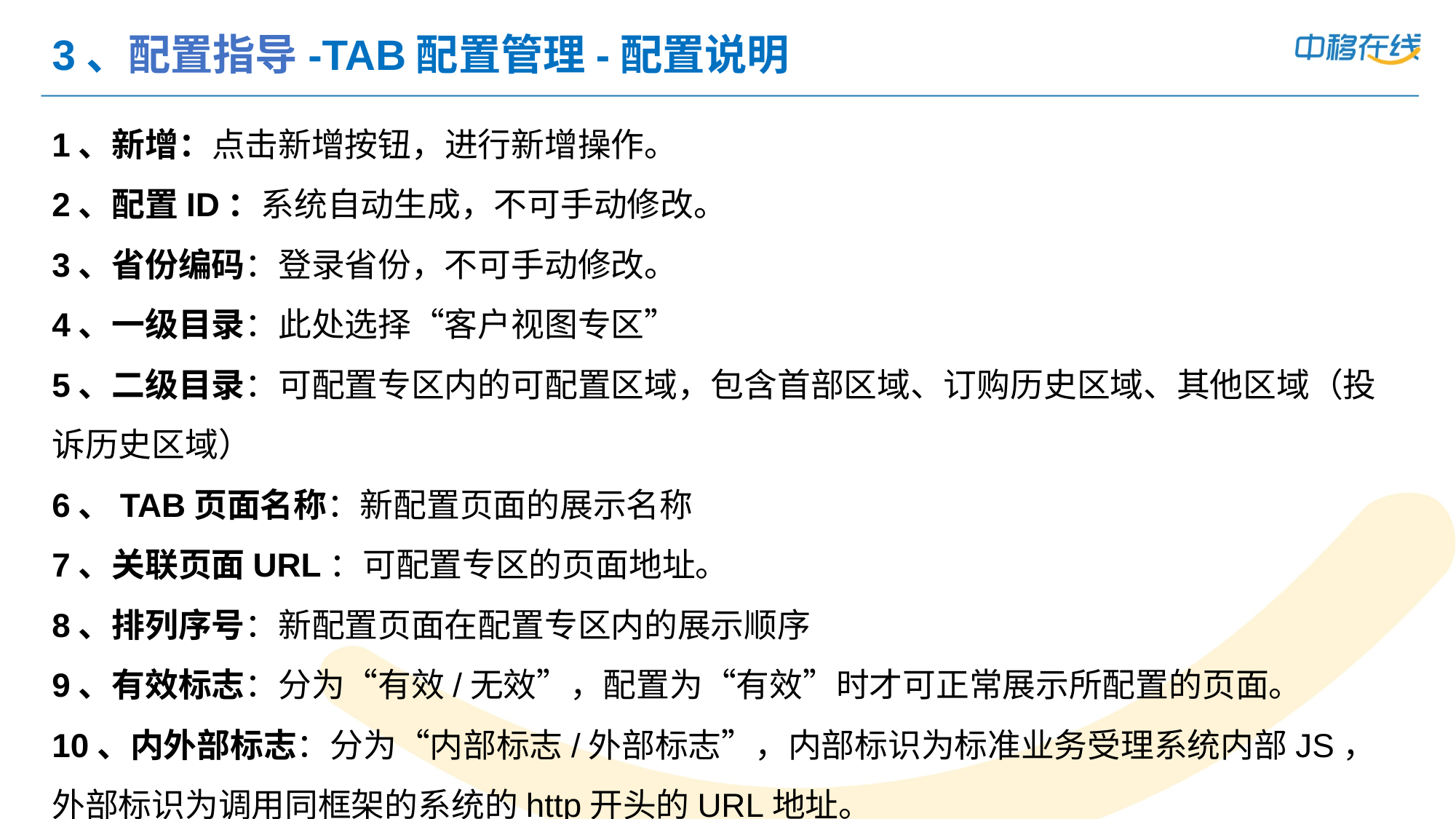

# 3、配置指导-TAB配置管理-配置说明
1、新增：点击新增按钮，进行新增操作。
2、配置ID：系统自动生成，不可手动修改。
3、省份编码：登录省份，不可手动修改。
4、一级目录：此处选择“客户视图专区”
5、二级目录：可配置专区内的可配置区域，包含首部区域、订购历史区域、其他区域（投诉历史区域）
6、TAB页面名称：新配置页面的展示名称
7、关联页面URL：可配置专区的页面地址。
8、排列序号：新配置页面在配置专区内的展示顺序
9、有效标志：分为“有效/无效”，配置为“有效”时才可正常展示所配置的页面。
10、内外部标志：分为“内部标志/外部标志”，内部标识为标准业务受理系统内部JS，外部标识为调用同框架的系统的http开头的URL地址。